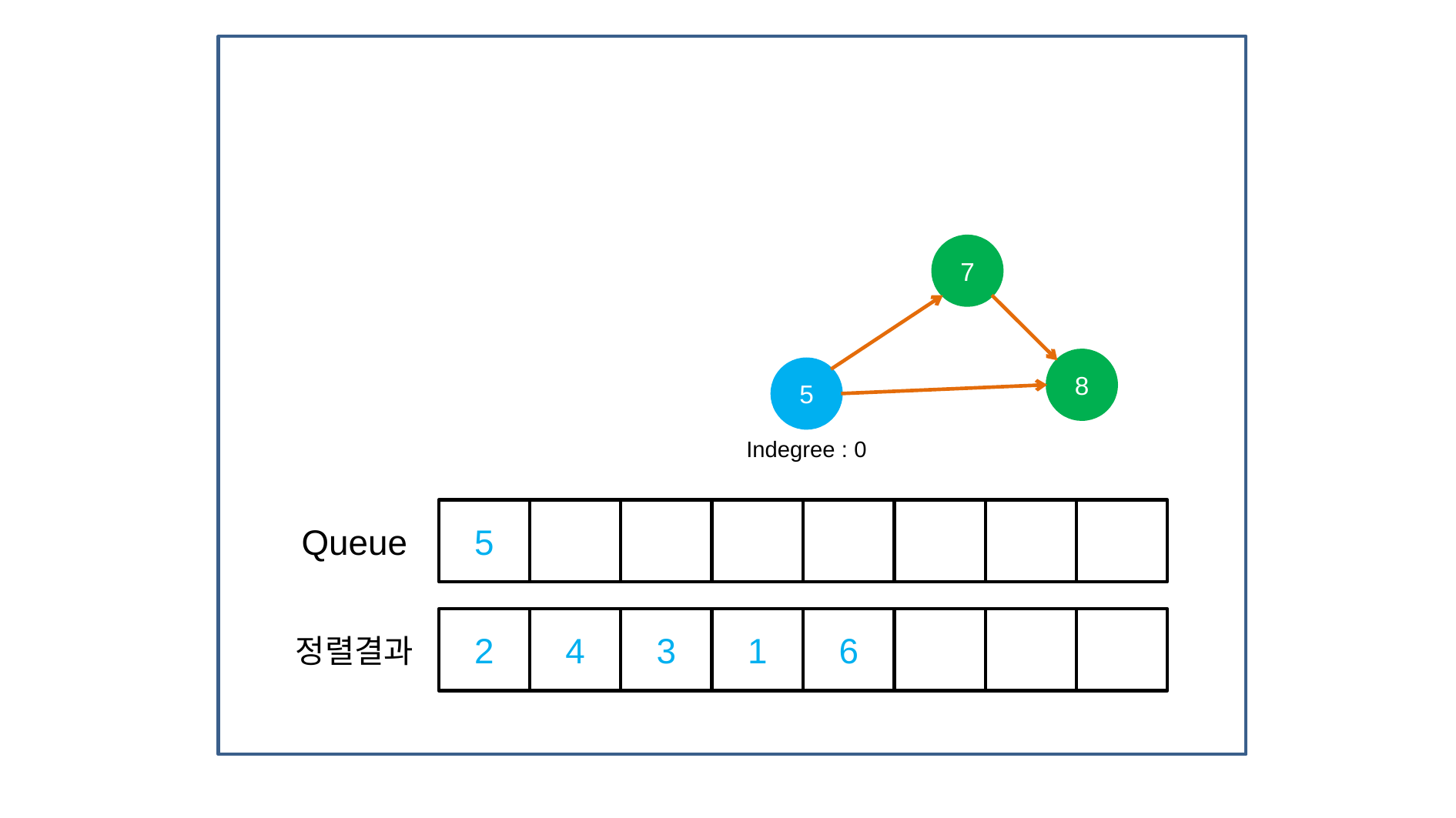

7
8
5
Indegree : 0
5

Queue
2
4
3
1
6

정렬결과